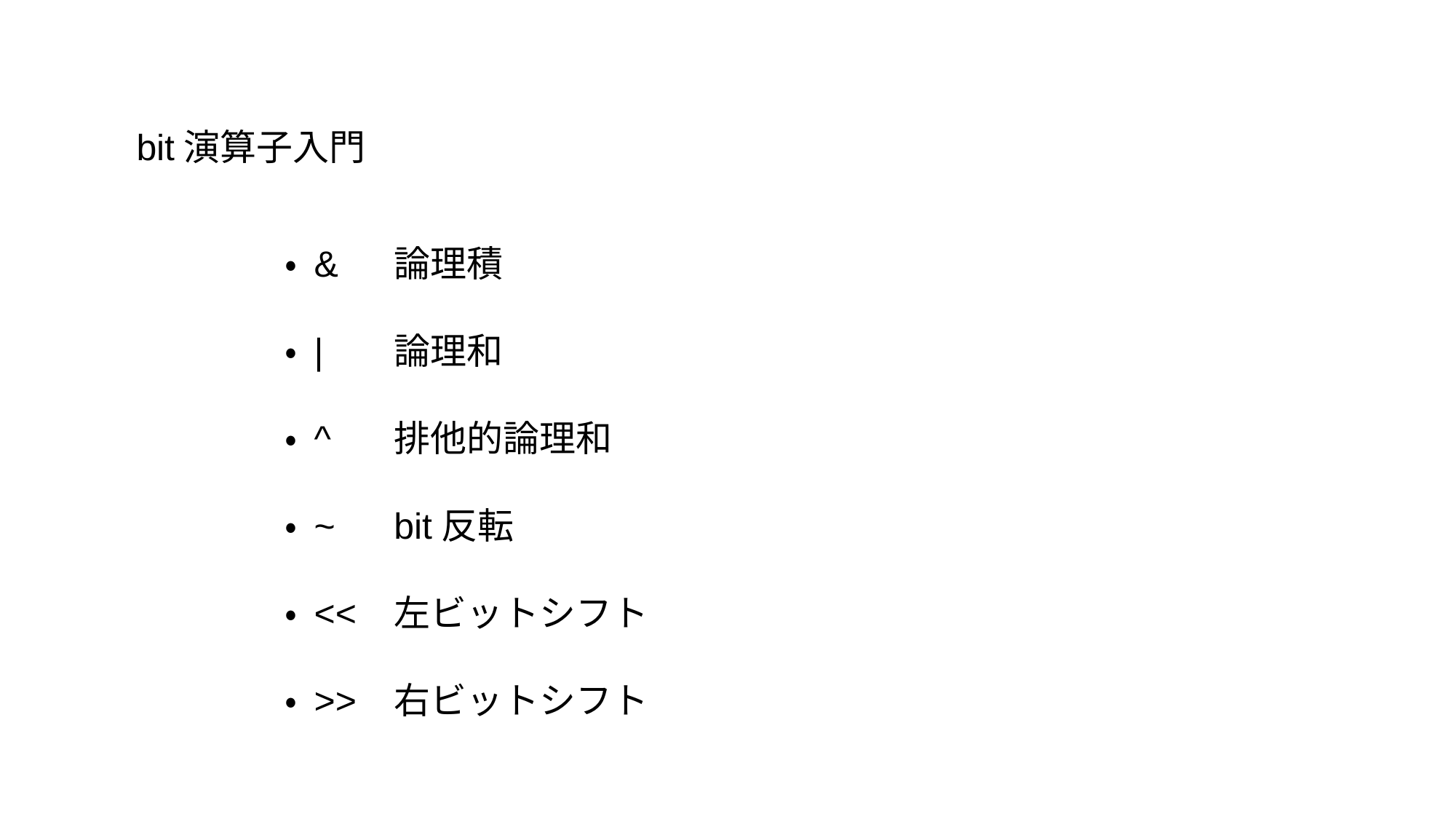

bit演算子入門
・ &	論理積

・ |	論理和

・ ^ 	排他的論理和

・ ~	bit反転

・ <<	左ビットシフト

・ >>	右ビットシフト